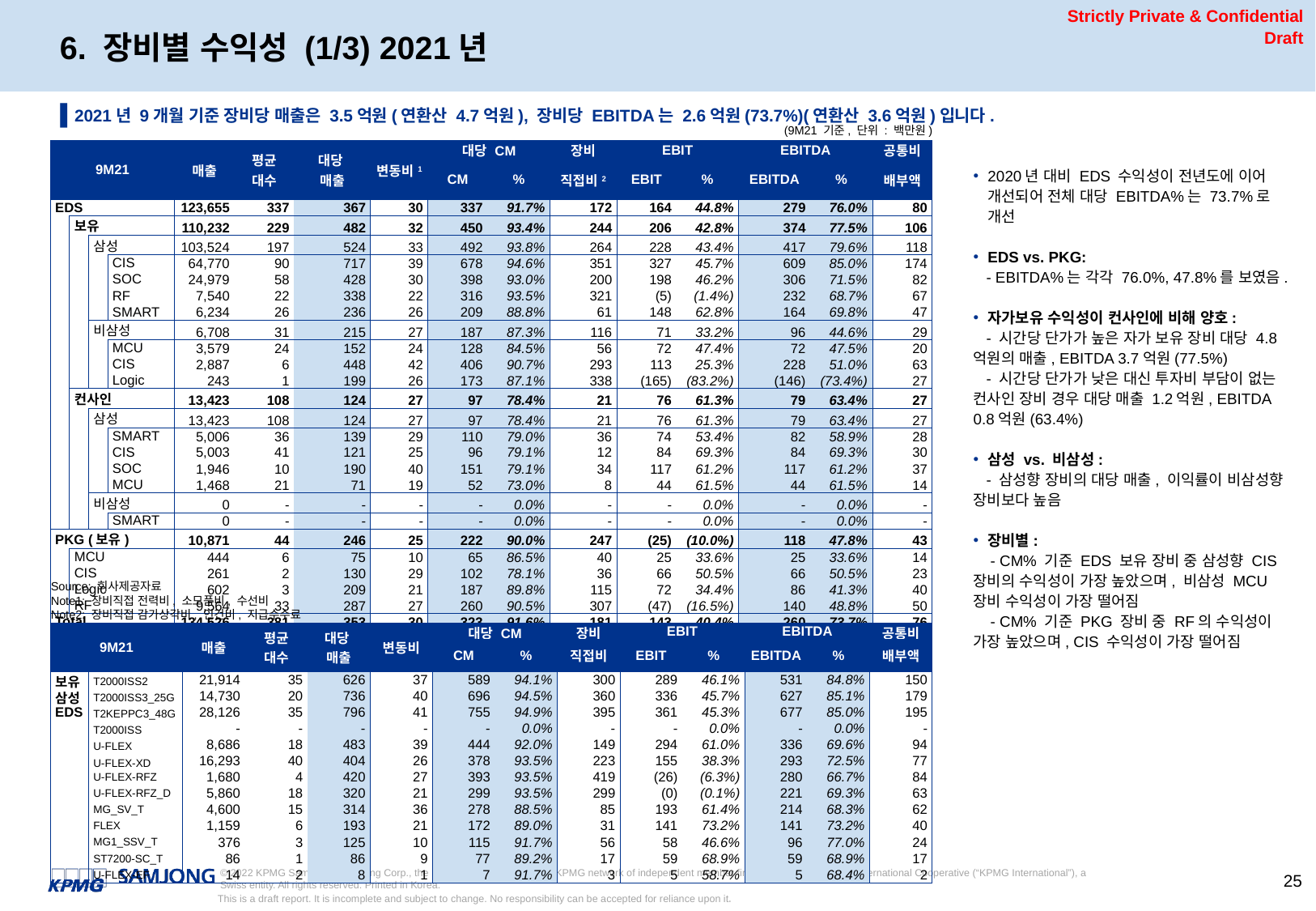

# 6. 장비별 수익성 (1/3) 2021년
▌2021년 9개월 기준 장비당 매출은 3.5억원(연환산 4.7억원), 장비당 EBITDA는 2.6억원(73.7%)(연환산 3.6억원)입니다.

(9M21 기준, 단위 : 백만원)
| 9M21 |  |  |  | 매출 | 평균 대수 | 대당 매출 | 변동비1 | 대당 CM |  | 장비 | EBIT |  | EBITDA |  | 공통비 |
| --- | --- | --- | --- | --- | --- | --- | --- | --- | --- | --- | --- | --- | --- | --- | --- |
|  |  |  |  | 매출 | 대수 | 대당 매출 |  | CM | % | 직접비2 | EBIT | % | EBITDA | % | 배부액 |
| EDS |  |  |  | 123,655 | 337 | 367 | 30 | 337 | 91.7% | 172 | 164 | 44.8% | 279 | 76.0% | 80 |
|  | 보유 |  |  | 110,232 | 229 | 482 | 32 | 450 | 93.4% | 244 | 206 | 42.8% | 374 | 77.5% | 106 |
|  |  | 삼성 |  | 103,524 | 197 | 524 | 33 | 492 | 93.8% | 264 | 228 | 43.4% | 417 | 79.6% | 118 |
|  |  |  | CIS | 64,770 | 90 | 717 | 39 | 678 | 94.6% | 351 | 327 | 45.7% | 609 | 85.0% | 174 |
|  |  |  | SOC | 24,979 | 58 | 428 | 30 | 398 | 93.0% | 200 | 198 | 46.2% | 306 | 71.5% | 82 |
|  |  |  | RF | 7,540 | 22 | 338 | 22 | 316 | 93.5% | 321 | (5) | (1.4%) | 232 | 68.7% | 67 |
|  |  |  | SMART | 6,234 | 26 | 236 | 26 | 209 | 88.8% | 61 | 148 | 62.8% | 164 | 69.8% | 47 |
|  |  | 비삼성 |  | 6,708 | 31 | 215 | 27 | 187 | 87.3% | 116 | 71 | 33.2% | 96 | 44.6% | 29 |
|  |  |  | MCU | 3,579 | 24 | 152 | 24 | 128 | 84.5% | 56 | 72 | 47.4% | 72 | 47.5% | 20 |
|  |  |  | CIS | 2,887 | 6 | 448 | 42 | 406 | 90.7% | 293 | 113 | 25.3% | 228 | 51.0% | 63 |
|  |  |  | Logic | 243 | 1 | 199 | 26 | 173 | 87.1% | 338 | (165) | (83.2%) | (146) | (73.4%) | 27 |
|  | 컨사인 |  |  | 13,423 | 108 | 124 | 27 | 97 | 78.4% | 21 | 76 | 61.3% | 79 | 63.4% | 27 |
|  |  | 삼성 |  | 13,423 | 108 | 124 | 27 | 97 | 78.4% | 21 | 76 | 61.3% | 79 | 63.4% | 27 |
|  |  |  | SMART | 5,006 | 36 | 139 | 29 | 110 | 79.0% | 36 | 74 | 53.4% | 82 | 58.9% | 28 |
|  |  |  | CIS | 5,003 | 41 | 121 | 25 | 96 | 79.1% | 12 | 84 | 69.3% | 84 | 69.3% | 30 |
|  |  |  | SOC | 1,946 | 10 | 190 | 40 | 151 | 79.1% | 34 | 117 | 61.2% | 117 | 61.2% | 37 |
|  |  |  | MCU | 1,468 | 21 | 71 | 19 | 52 | 73.0% | 8 | 44 | 61.5% | 44 | 61.5% | 14 |
|  |  | 비삼성 |  | 0 | - | - | - | - | 0.0% | - | - | 0.0% | - | 0.0% | - |
|  |  |  | SMART | 0 | - | - | - | - | 0.0% | - | - | 0.0% | - | 0.0% | - |
| PKG (보유) |  |  |  | 10,871 | 44 | 246 | 25 | 222 | 90.0% | 247 | (25) | (10.0%) | 118 | 47.8% | 43 |
|  | MCU |  | MCU | 444 | 6 | 75 | 10 | 65 | 86.5% | 40 | 25 | 33.6% | 25 | 33.6% | 14 |
|  | CIS |  | CIS | 261 | 2 | 130 | 29 | 102 | 78.1% | 36 | 66 | 50.5% | 66 | 50.5% | 23 |
|  | Logic |  | Logic | 602 | 3 | 209 | 21 | 187 | 89.8% | 115 | 72 | 34.4% | 86 | 41.3% | 40 |
|  | RF |  | RF | 9,564 | 33 | 287 | 27 | 260 | 90.5% | 307 | (47) | (16.5%) | 140 | 48.8% | 50 |
| Total |  |  |  | 134,526 | 381 | 353 | 30 | 323 | 91.6% | 181 | 143 | 40.4% | 260 | 73.7% | 76 |

2020년 대비 EDS 수익성이 전년도에 이어 개선되어 전체 대당 EBITDA%는 73.7%로 개선

EDS vs. PKG:
   - EBITDA%는 각각 76.0%, 47.8%를 보였음.

자가보유 수익성이 컨사인에 비해 양호:
   - 시간당 단가가 높은 자가 보유 장비 대당 4.8억원의 매출, EBITDA 3.7억원(77.5%)
   - 시간당 단가가 낮은 대신 투자비 부담이 없는 컨사인 장비 경우 대당 매출 1.2억원, EBITDA  0.8억원(63.4%)

삼성 vs. 비삼성:
   - 삼성향 장비의 대당 매출, 이익률이 비삼성향 장비보다 높음

장비별:
    - CM% 기준 EDS 보유 장비 중 삼성향 CIS 장비의 수익성이 가장 높았으며, 비삼성 MCU 장비 수익성이 가장 떨어짐
    - CM% 기준 PKG 장비 중 RF의 수익성이 가장 높았으며, CIS 수익성이 가장 떨어짐
Source: 회사제공자료
Note1: 장비직접 전력비, 소모품비, 수선비
Note2: 장비직접 감가상각비, 인건비, 지급수수료
| 9M21 |  | 매출 | 평균 대수 | 대당 매출 | 변동비 | 대당 CM |  | 장비 | EBIT |  | EBITDA |  | 공통비 |
| --- | --- | --- | --- | --- | --- | --- | --- | --- | --- | --- | --- | --- | --- |
|  |  | 매출 | 대수 | 대당 매출 |  | CM | % | 직접비 | EBIT | % | EBITDA | % | 배부액 |
| 보유 | T2000ISS2 | 21,914 | 35 | 626 | 37 | 589 | 94.1% | 300 | 289 | 46.1% | 531 | 84.8% | 150 |
| 삼성 | T2000ISS3\_25G | 14,730 | 20 | 736 | 40 | 696 | 94.5% | 360 | 336 | 45.7% | 627 | 85.1% | 179 |
| EDS | T2KEPPC3\_48G | 28,126 | 35 | 796 | 41 | 755 | 94.9% | 395 | 361 | 45.3% | 677 | 85.0% | 195 |
|  | T2000ISS | - | - | - | - | - | 0.0% | - | - | 0.0% | - | 0.0% | - |
|  | U-FLEX | 8,686 | 18 | 483 | 39 | 444 | 92.0% | 149 | 294 | 61.0% | 336 | 69.6% | 94 |
|  | U-FLEX-XD | 16,293 | 40 | 404 | 26 | 378 | 93.5% | 223 | 155 | 38.3% | 293 | 72.5% | 77 |
|  | U-FLEX-RFZ | 1,680 | 4 | 420 | 27 | 393 | 93.5% | 419 | (26) | (6.3%) | 280 | 66.7% | 84 |
|  | U-FLEX-RFZ\_D | 5,860 | 18 | 320 | 21 | 299 | 93.5% | 299 | (0) | (0.1%) | 221 | 69.3% | 63 |
|  | MG\_SV\_T | 4,600 | 15 | 314 | 36 | 278 | 88.5% | 85 | 193 | 61.4% | 214 | 68.3% | 62 |
|  | FLEX | 1,159 | 6 | 193 | 21 | 172 | 89.0% | 31 | 141 | 73.2% | 141 | 73.2% | 40 |
|  | MG1\_SSV\_T | 376 | 3 | 125 | 10 | 115 | 91.7% | 56 | 58 | 46.6% | 96 | 77.0% | 24 |
|  | ST7200-SC\_T | 86 | 1 | 86 | 9 | 77 | 89.2% | 17 | 59 | 68.9% | 59 | 68.9% | 17 |
|  | U-FLEX-EF | 14 | 2 | 8 | 1 | 7 | 91.7% | 3 | 5 | 58.7% | 5 | 68.4% | 2 |